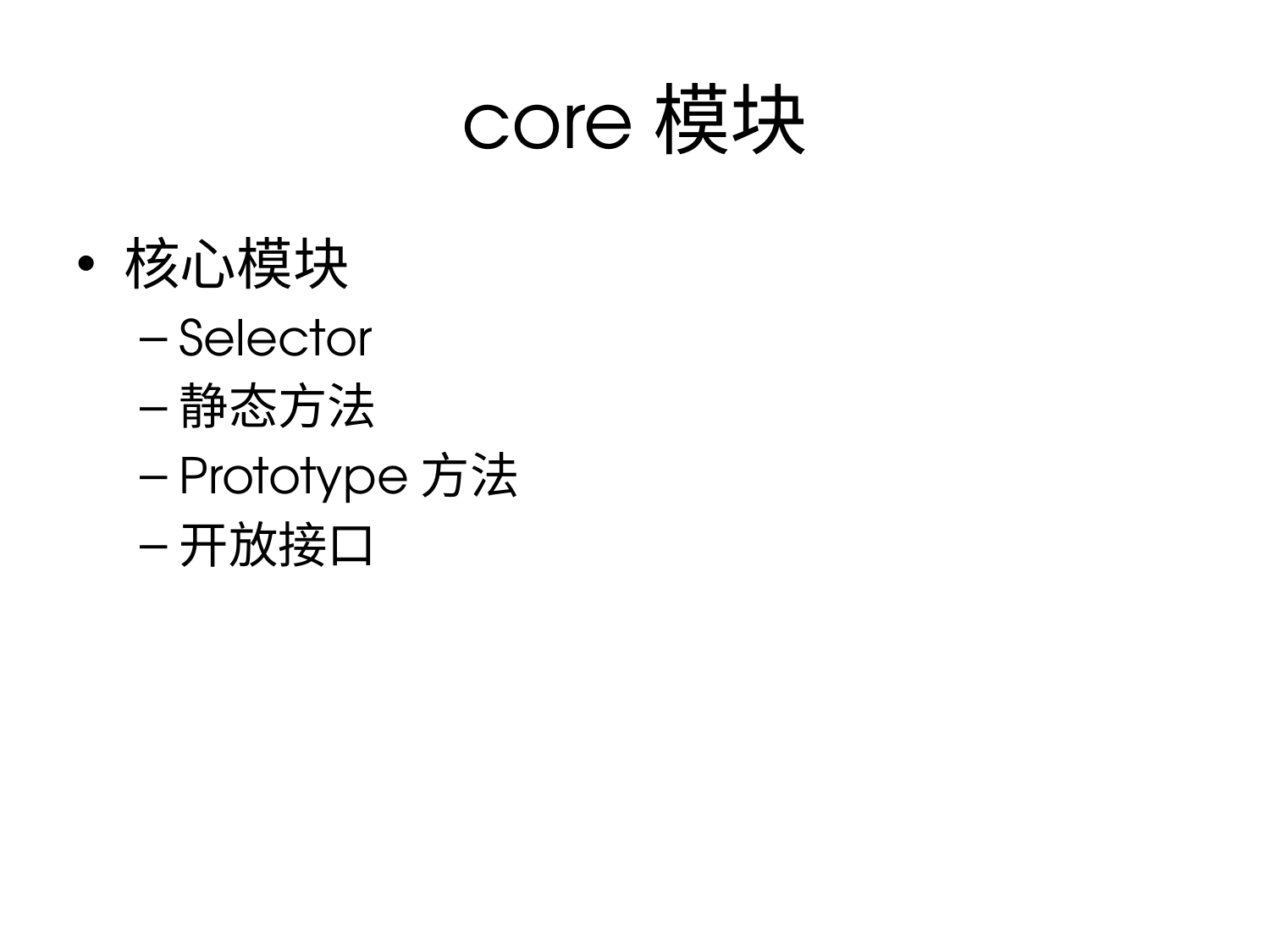

# core模块
核心模块
Selector
静态方法
Prototype方法
开放接口